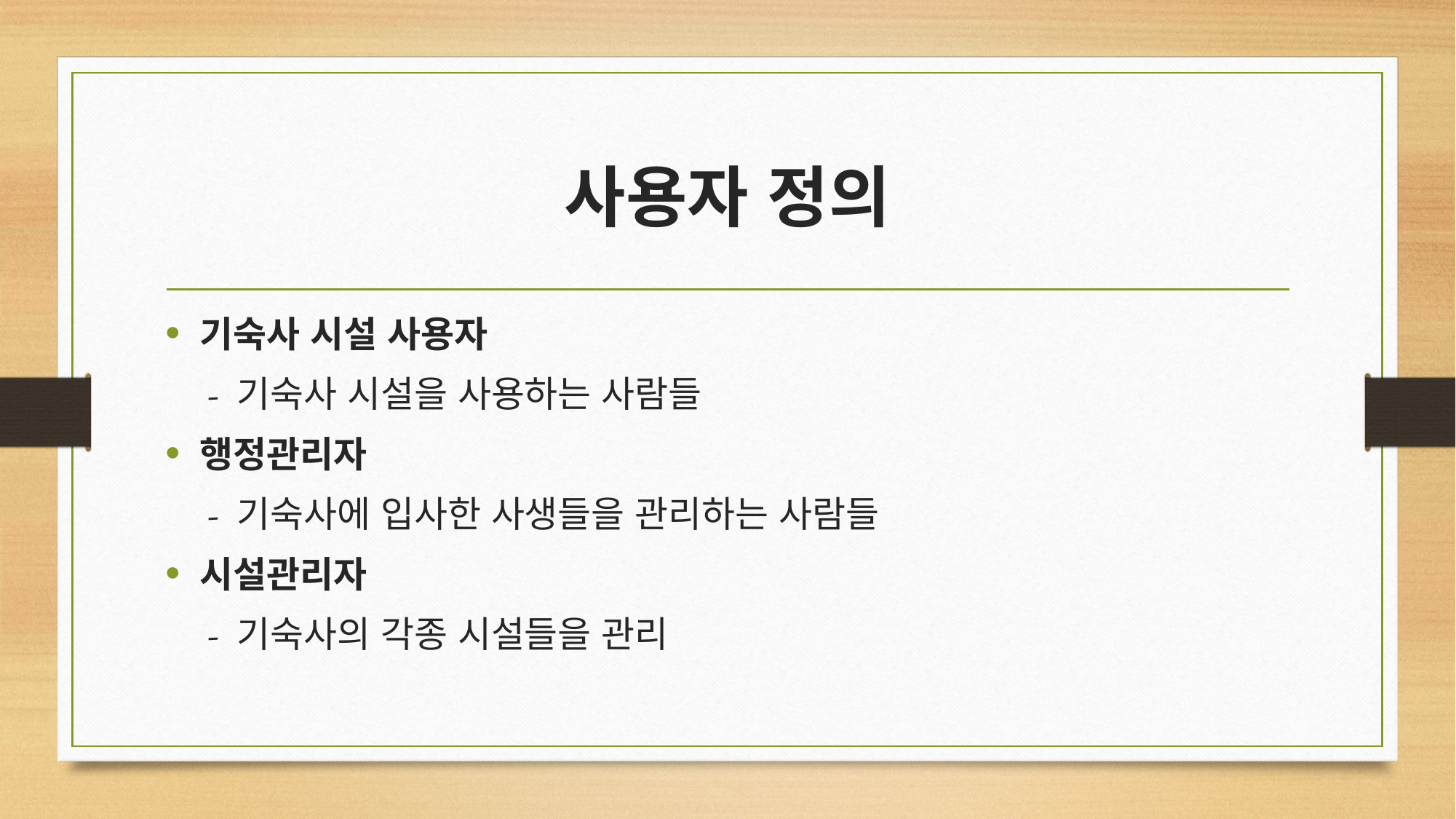

# 사용자 정의
기숙사 시설 사용자
     - 기숙사 시설을 사용하는 사람들
행정관리자
     - 기숙사에 입사한 사생들을 관리하는 사람들
시설관리자
     - 기숙사의 각종 시설들을 관리